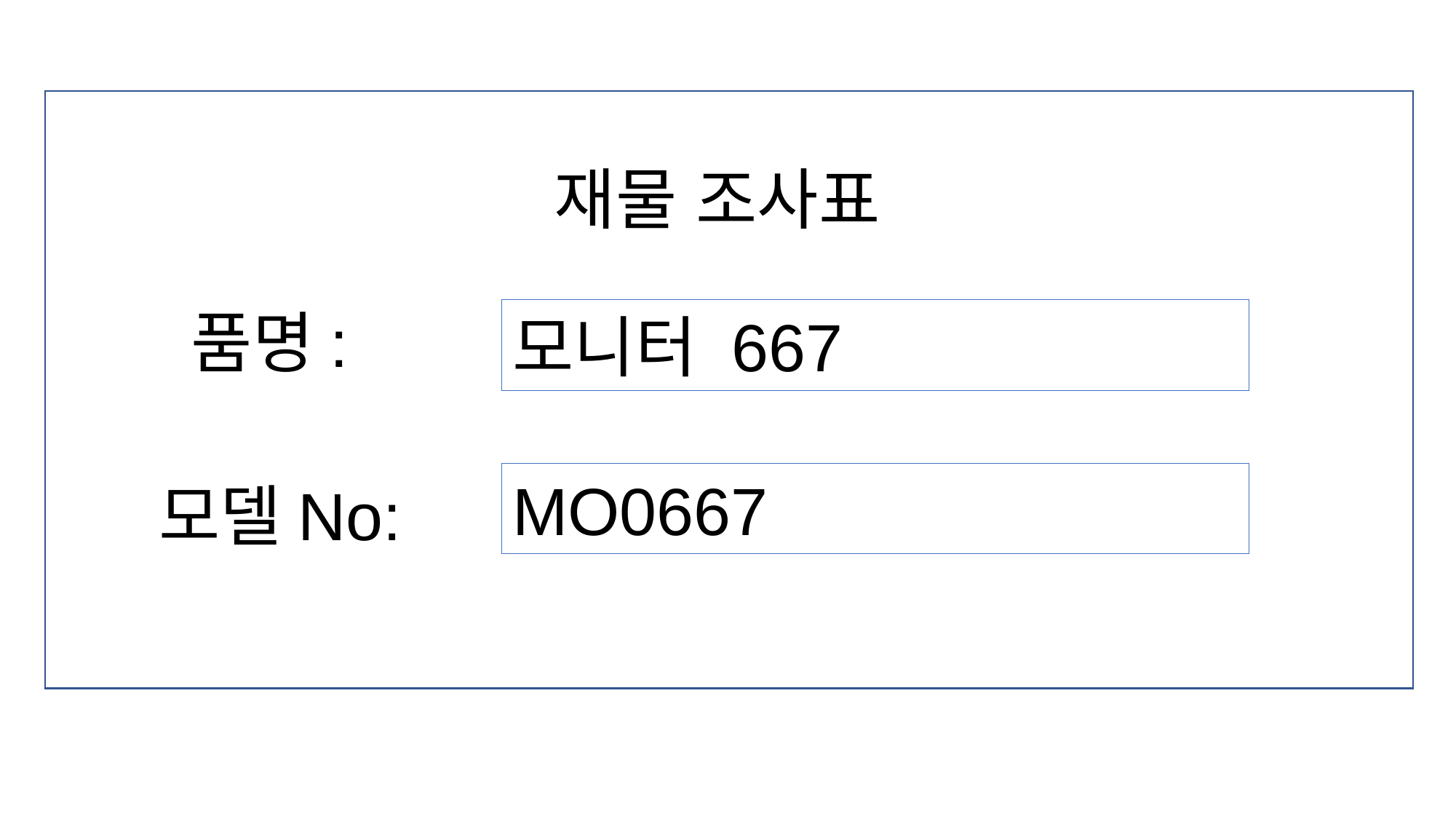

재물 조사표
품명:
모니터 667
MO0667
모델No: